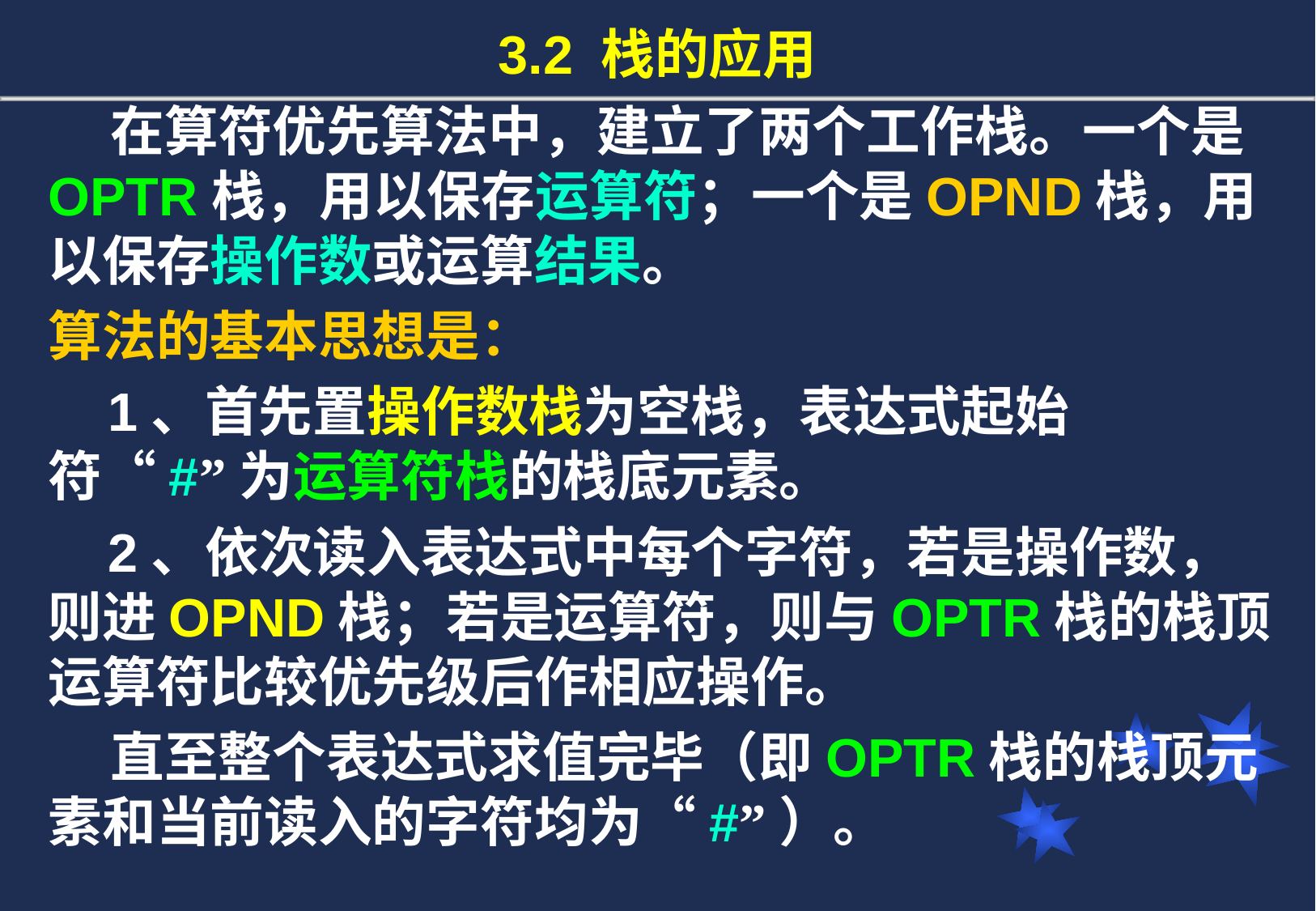

3.2 栈的应用
    在算符优先算法中，建立了两个工作栈。一个是OPTR栈，用以保存运算符；一个是OPND栈，用以保存操作数或运算结果。
算法的基本思想是：
    1、首先置操作数栈为空栈，表达式起始符“#”为运算符栈的栈底元素。
    2、依次读入表达式中每个字符，若是操作数，则进OPND栈；若是运算符，则与OPTR栈的栈顶运算符比较优先级后作相应操作。
    直至整个表达式求值完毕（即OPTR栈的栈顶元素和当前读入的字符均为“#”）。